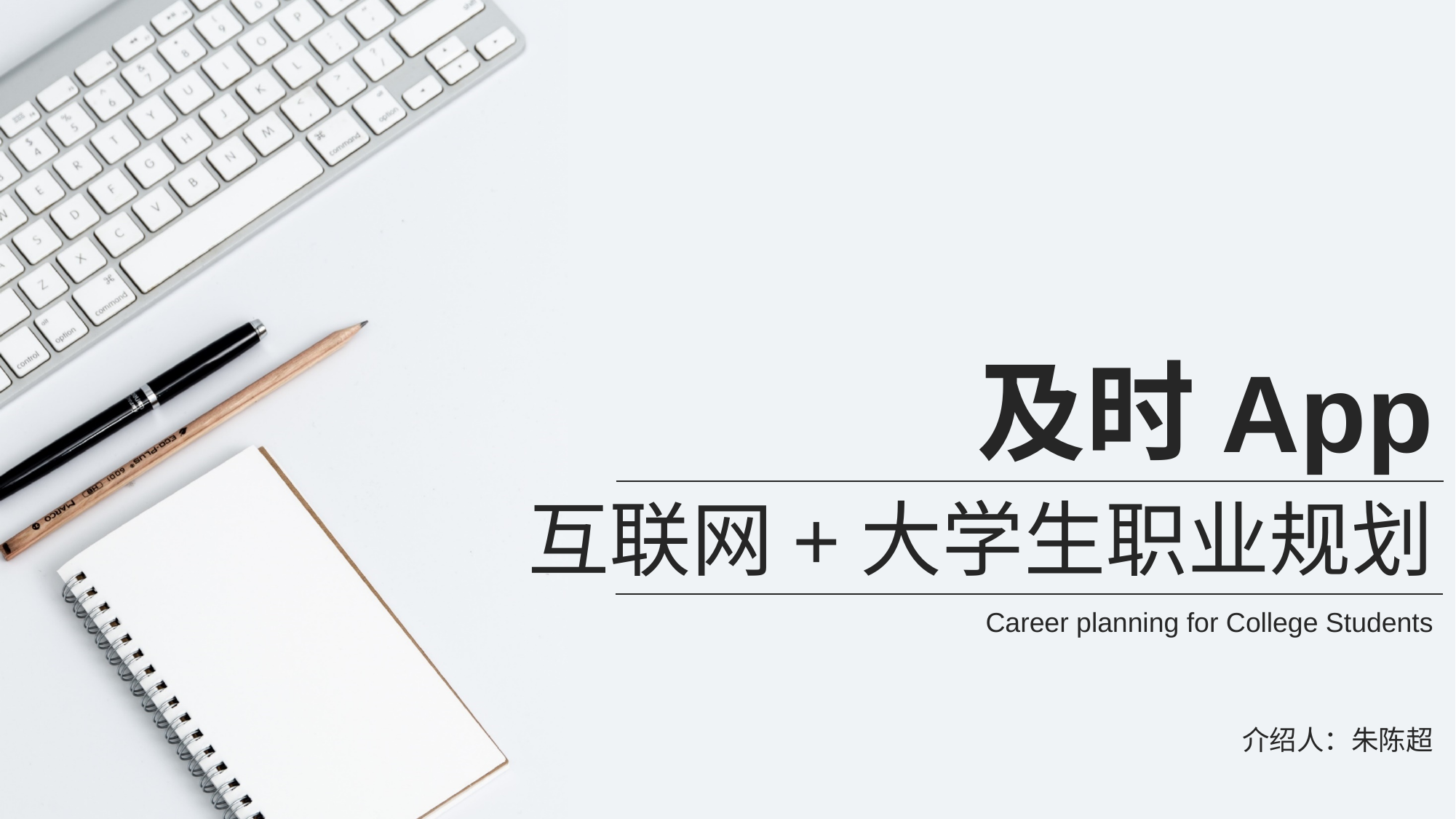

及时App
互联网+大学生职业规划
Career planning for College Students
介绍人：朱陈超